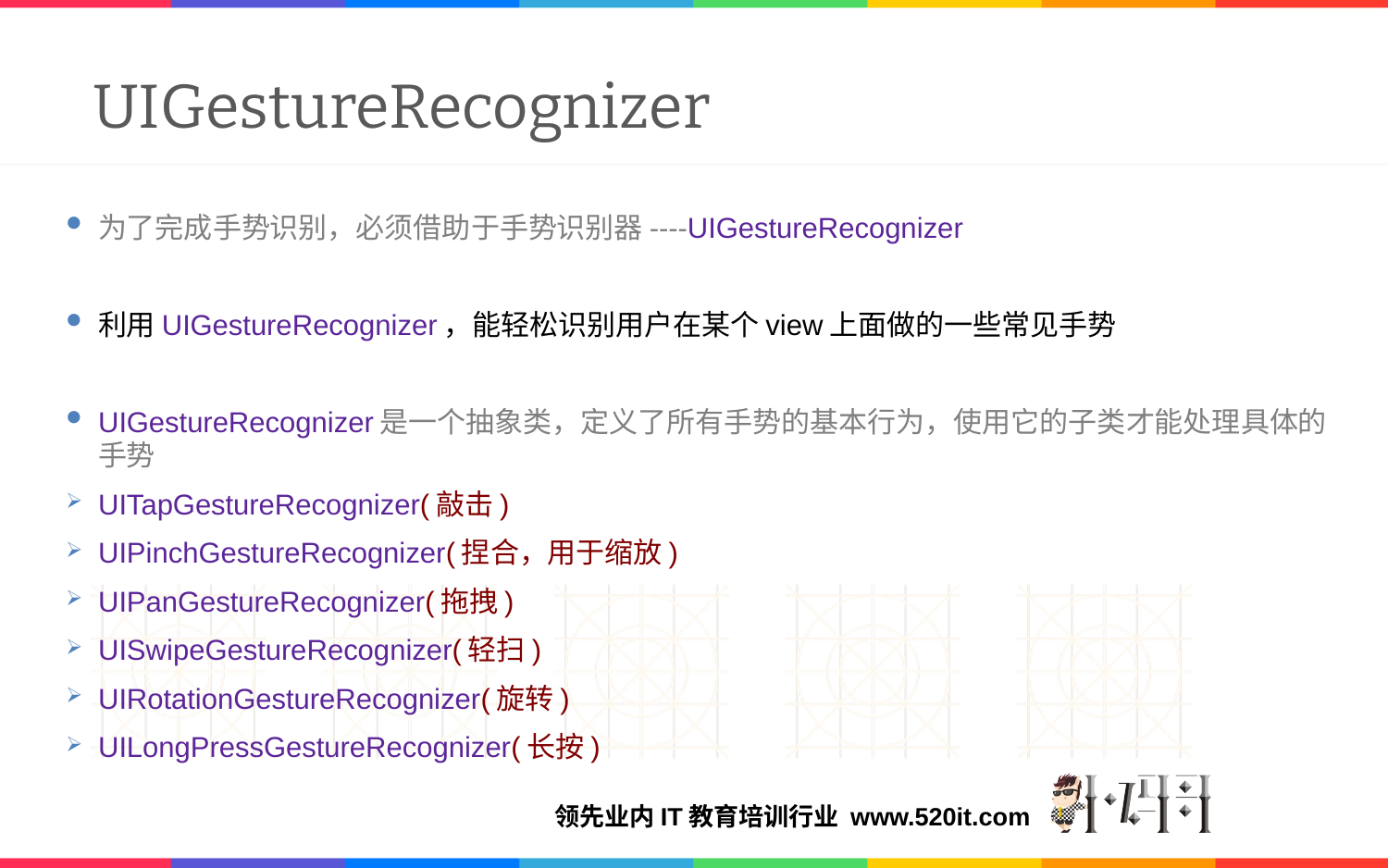

# UIGestureRecognizer
为了完成手势识别，必须借助于手势识别器----UIGestureRecognizer

利用UIGestureRecognizer，能轻松识别用户在某个view上面做的一些常见手势

UIGestureRecognizer是一个抽象类，定义了所有手势的基本行为，使用它的子类才能处理具体的手势
UITapGestureRecognizer(敲击)
UIPinchGestureRecognizer(捏合，用于缩放)
UIPanGestureRecognizer(拖拽)
UISwipeGestureRecognizer(轻扫)
UIRotationGestureRecognizer(旋转)
UILongPressGestureRecognizer(长按)